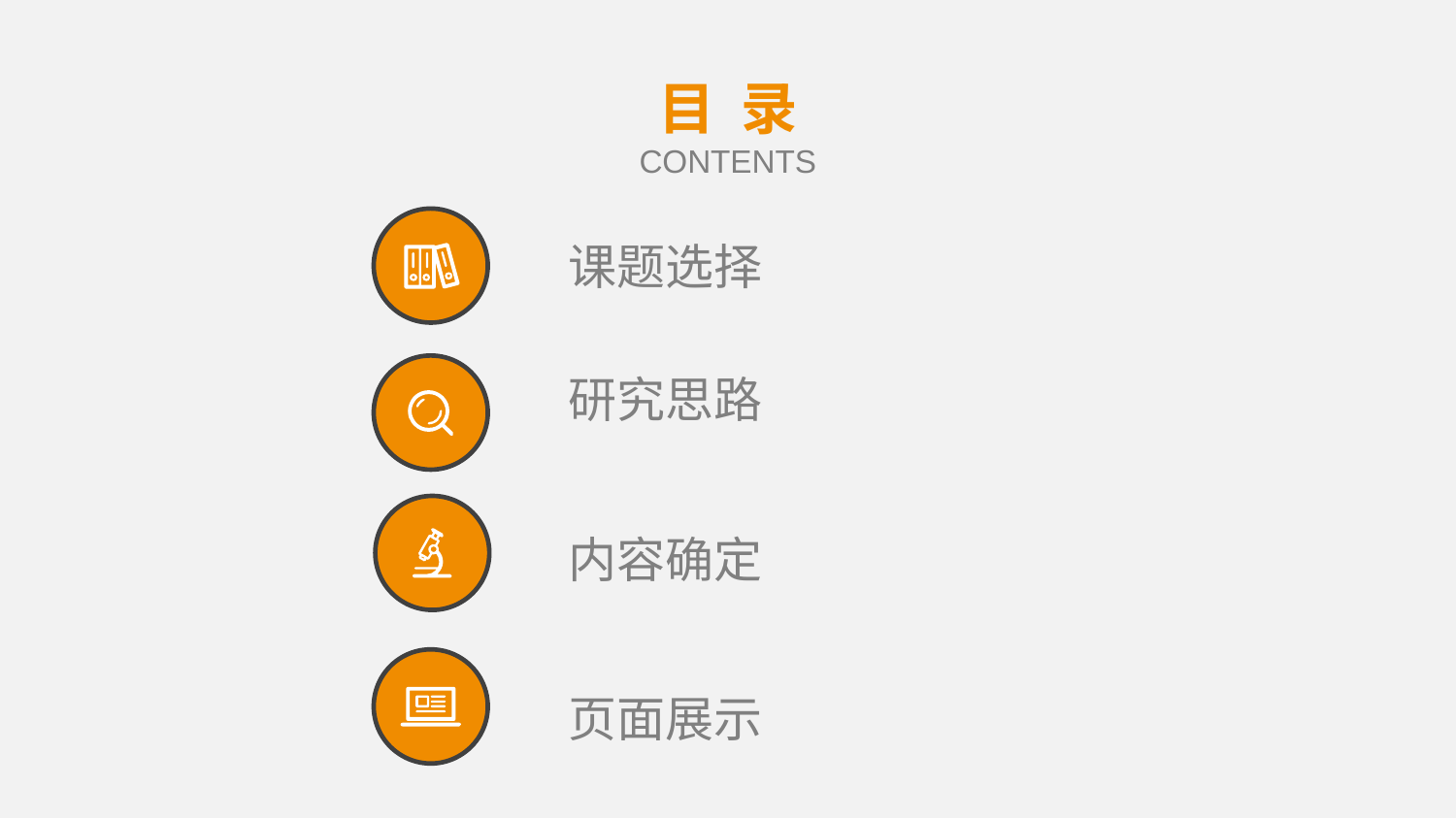

目  录
CONTENTS

课题选择

研究思路

内容确定

页面展示